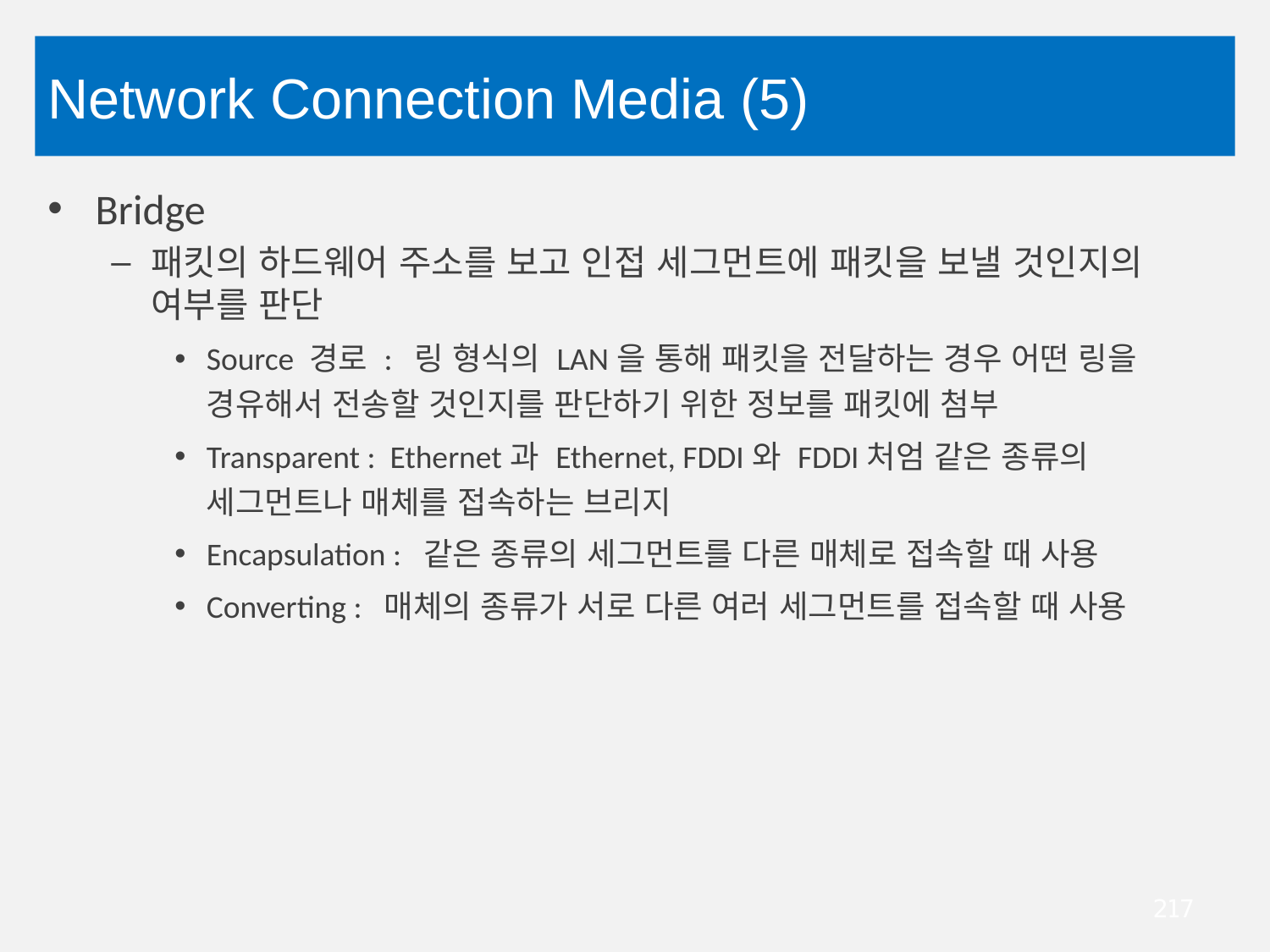

# Network Connection Media (5)
Bridge
패킷의 하드웨어 주소를 보고 인접 세그먼트에 패킷을 보낼 것인지의 여부를 판단
Source 경로 :  링 형식의 LAN을 통해 패킷을 전달하는 경우 어떤 링을 경유해서 전송할 것인지를 판단하기 위한 정보를 패킷에 첨부
Transparent :  Ethernet과 Ethernet, FDDI와 FDDI처엄 같은 종류의 세그먼트나 매체를 접속하는 브리지
Encapsulation :  같은 종류의 세그먼트를 다른 매체로 접속할 때 사용
Converting :  매체의 종류가 서로 다른 여러 세그먼트를 접속할 때 사용
217